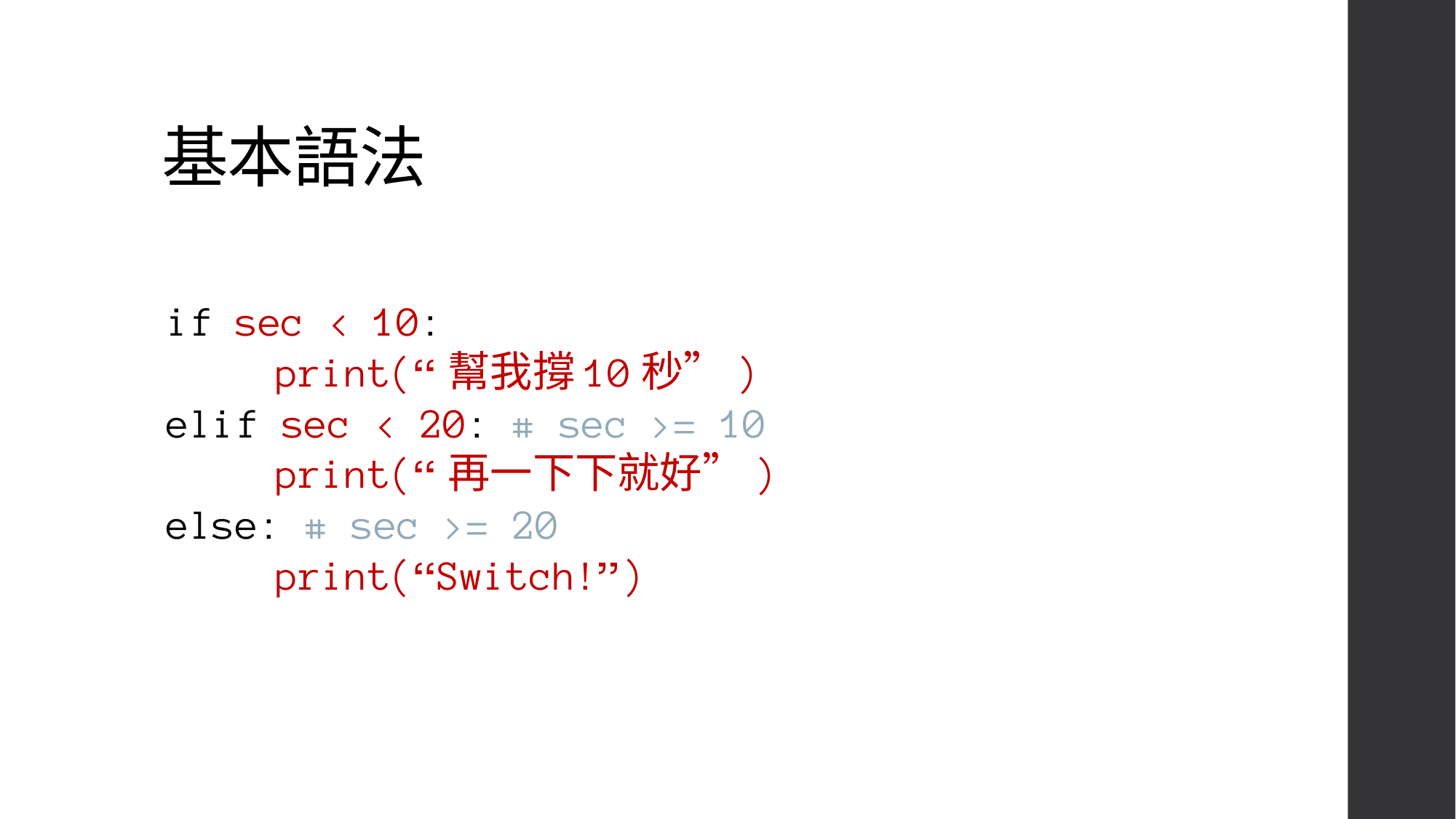

# 基本語法
if sec < 10:
	print(“幫我撐10秒”)
elif sec < 20: # sec >= 10
	print(“再一下下就好”)
else: # sec >= 20
	print(“Switch!”)